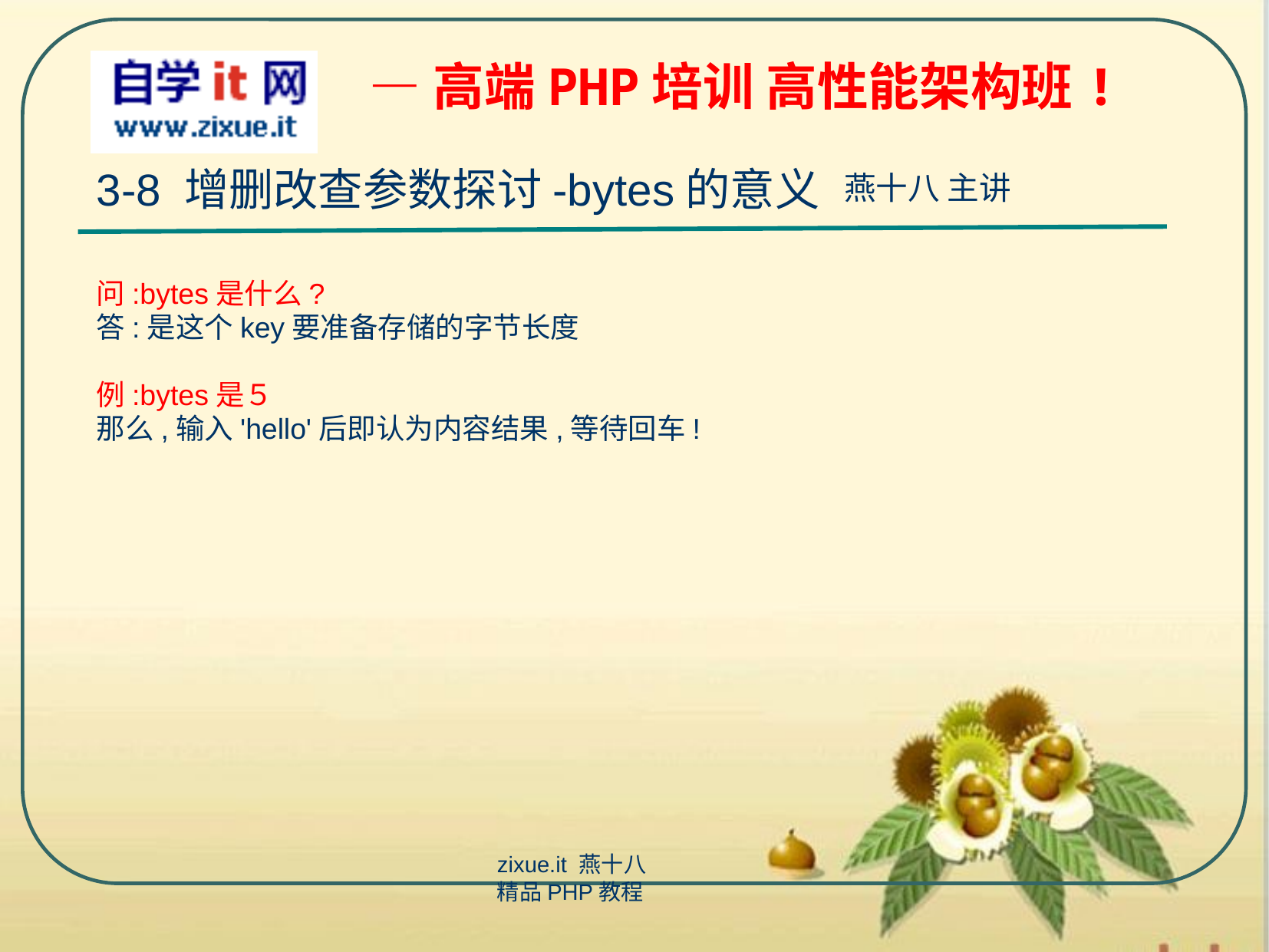

3-8 增删改查参数探讨-bytes的意义
问:bytes是什么?
答:是这个key要准备存储的字节长度

例:bytes是５
那么,输入'hello'后即认为内容结果,等待回车!
zixue.it 燕十八
精品PHP教程